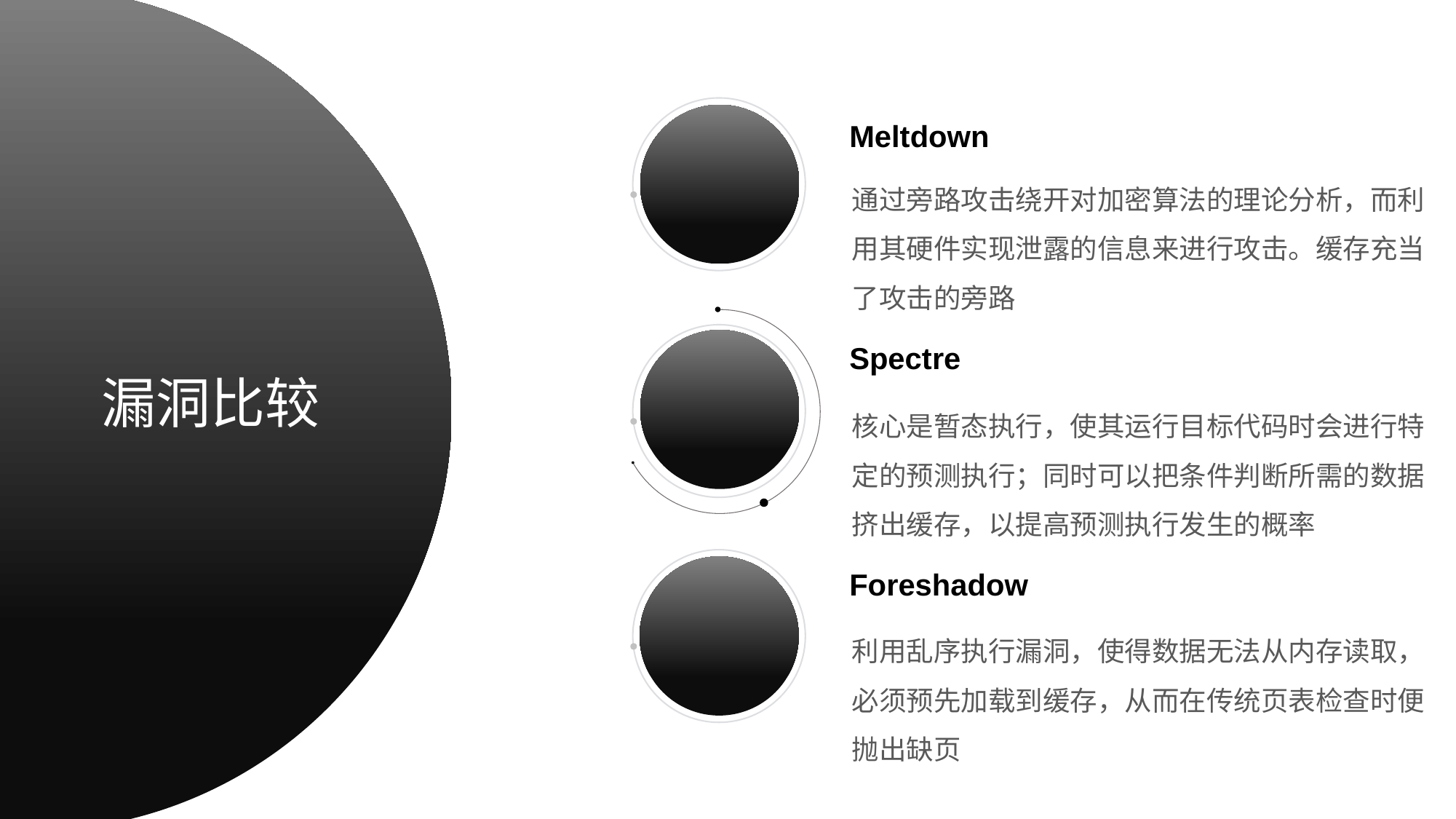

Meltdown
通过旁路攻击绕开对加密算法的理论分析，而利用其硬件实现泄露的信息来进行攻击。缓存充当了攻击的旁路

Spectre
漏洞比较
核心是暂态执行，使其运行目标代码时会进行特定的预测执行；同时可以把条件判断所需的数据挤出缓存，以提高预测执行发生的概率

Foreshadow
利用乱序执行漏洞，使得数据无法从内存读取，必须预先加载到缓存，从而在传统页表检查时便抛出缺页